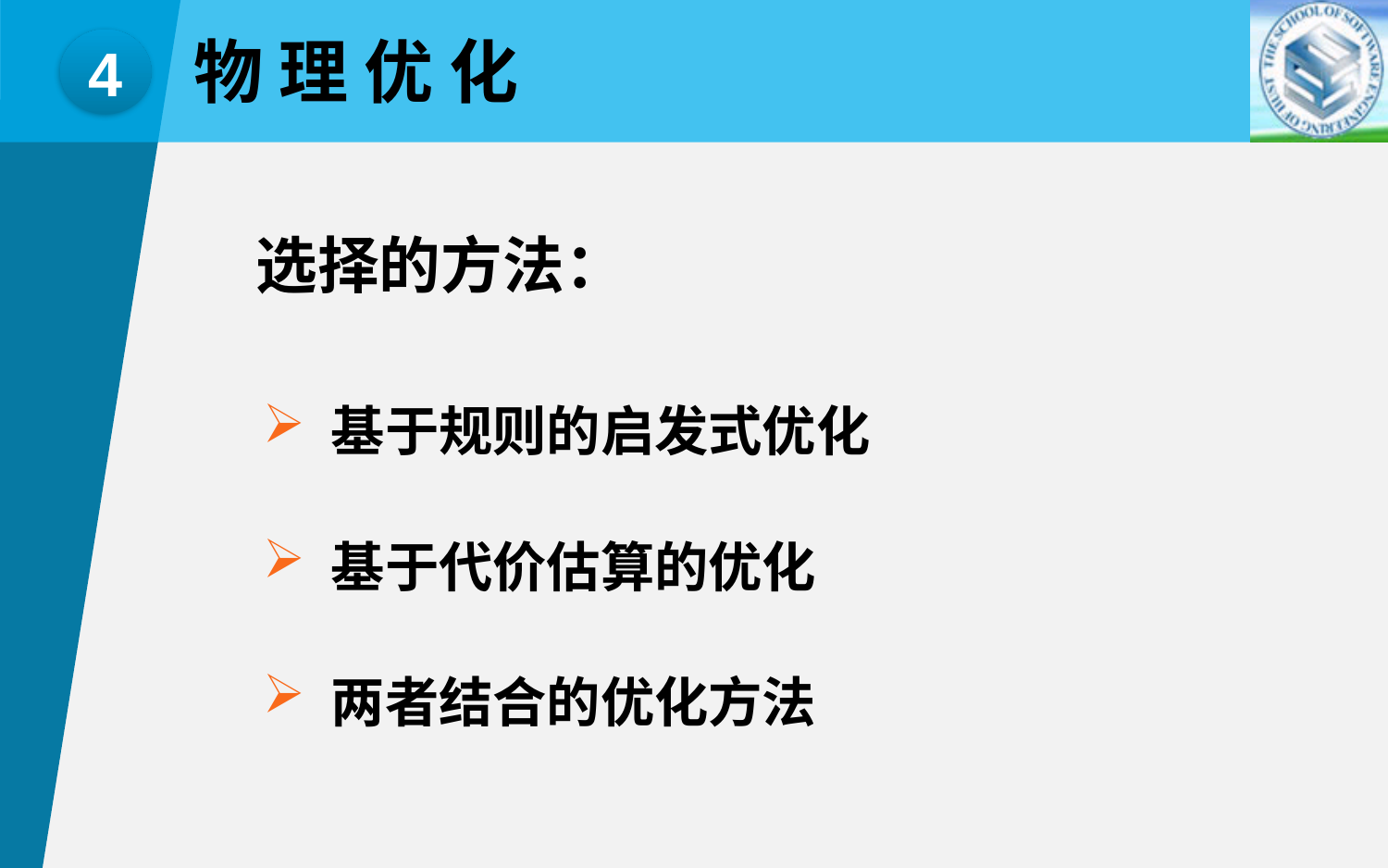

物 理 优 化
4
 选择的方法：
 基于规则的启发式优化
 基于代价估算的优化
 两者结合的优化方法